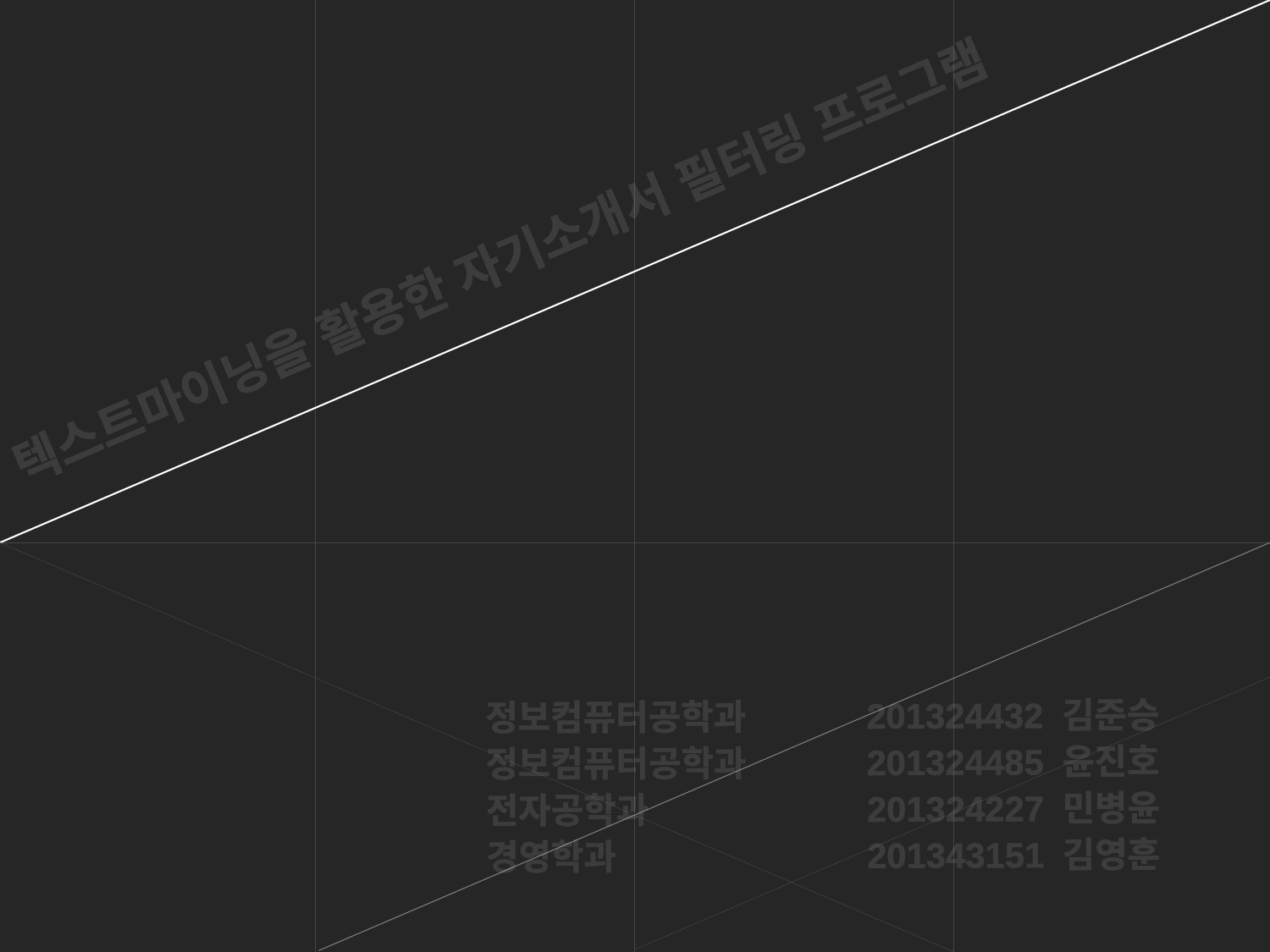

텍스트마이닝을 활용한 자기소개서 필터링 프로그램
정보컴퓨터공학과 	201324432 김준승
정보컴퓨터공학과 	201324485 윤진호
전자공학과           	201324227 민병윤
경영학과              	201343151 김영훈